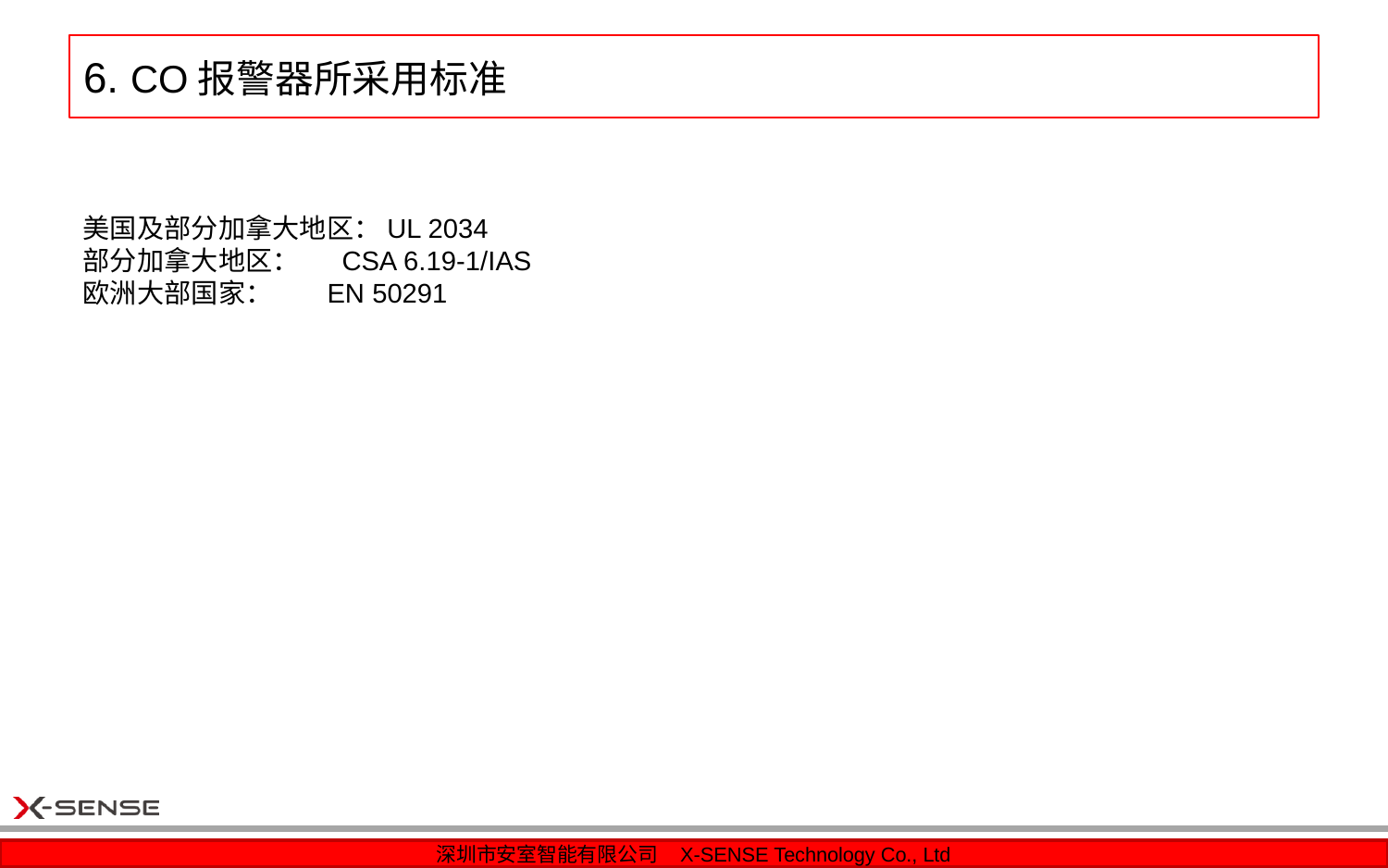

# 6. CO报警器所采用标准
美国及部分加拿大地区：UL 2034
部分加拿大地区：      CSA 6.19-1/IAS
欧洲大部国家：        EN 50291